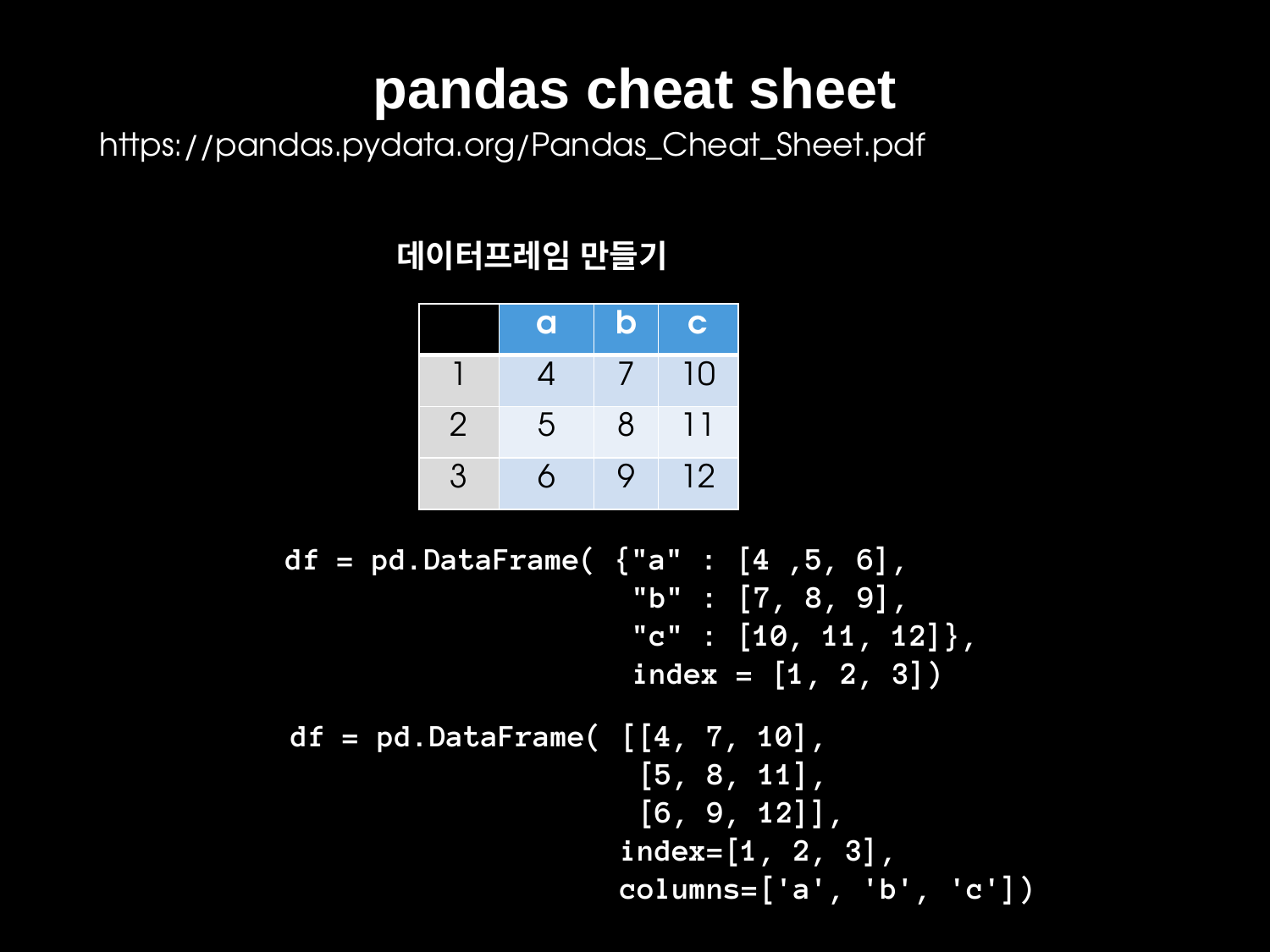

pandas cheat sheet
https://pandas.pydata.org/Pandas_Cheat_Sheet.pdf
데이터프레임 만들기
|  | a | b | c |
| --- | --- | --- | --- |
| 1 | 4 | 7 | 10 |
| 2 | 5 | 8 | 11 |
| 3 | 6 | 9 | 12 |
df = pd.DataFrame( {"a" : [4 ,5, 6],
                    "b" : [7, 8, 9],
                    "c" : [10, 11, 12]},
                    index = [1, 2, 3])

df = pd.DataFrame( [[4, 7, 10],
                    [5, 8, 11],
                    [6, 9, 12]],
                   index=[1, 2, 3],
                   columns=['a', 'b', 'c'])